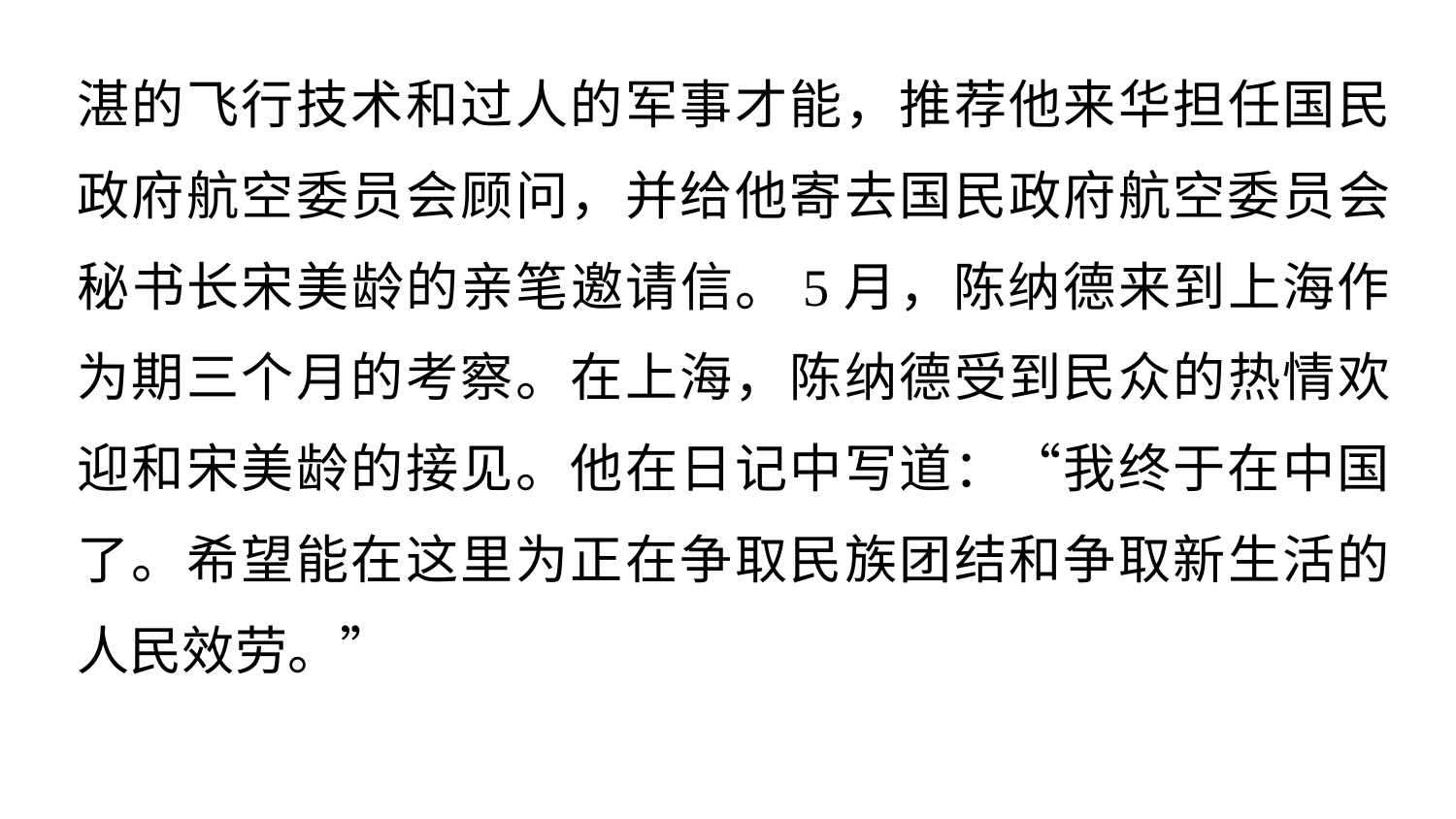

湛的飞行技术和过人的军事才能，推荐他来华担任国民政府航空委员会顾问，并给他寄去国民政府航空委员会秘书长宋美龄的亲笔邀请信。5月，陈纳德来到上海作为期三个月的考察。在上海，陈纳德受到民众的热情欢迎和宋美龄的接见。他在日记中写道：“我终于在中国了。希望能在这里为正在争取民族团结和争取新生活的人民效劳。”